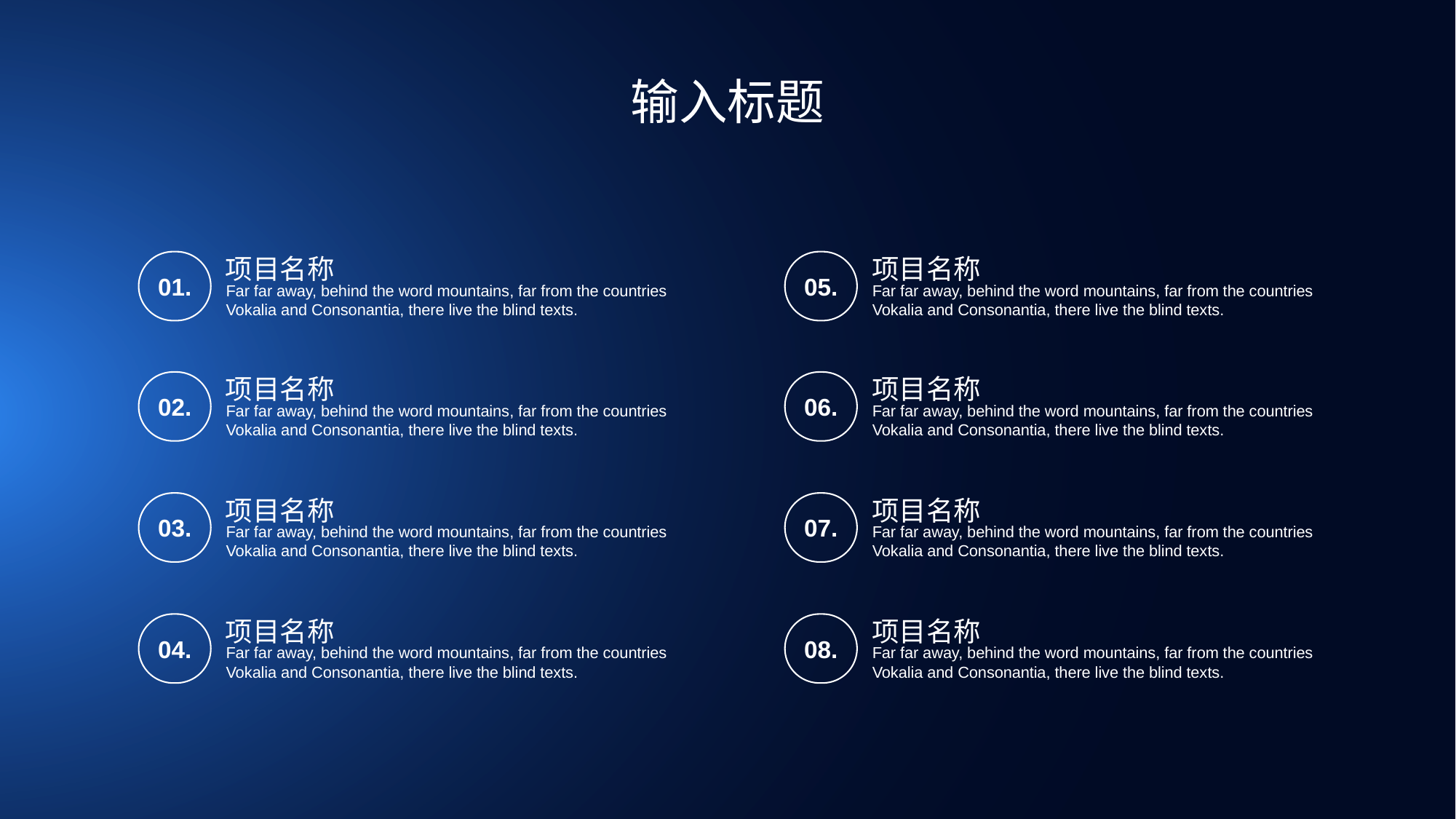

输入标题
项目名称
Far far away, behind the word mountains, far from the countries Vokalia and Consonantia, there live the blind texts.
项目名称
Far far away, behind the word mountains, far from the countries Vokalia and Consonantia, there live the blind texts.
01.
05.
项目名称
Far far away, behind the word mountains, far from the countries Vokalia and Consonantia, there live the blind texts.
项目名称
Far far away, behind the word mountains, far from the countries Vokalia and Consonantia, there live the blind texts.
02.
06.
项目名称
Far far away, behind the word mountains, far from the countries Vokalia and Consonantia, there live the blind texts.
项目名称
Far far away, behind the word mountains, far from the countries Vokalia and Consonantia, there live the blind texts.
03.
07.
项目名称
Far far away, behind the word mountains, far from the countries Vokalia and Consonantia, there live the blind texts.
项目名称
Far far away, behind the word mountains, far from the countries Vokalia and Consonantia, there live the blind texts.
04.
08.